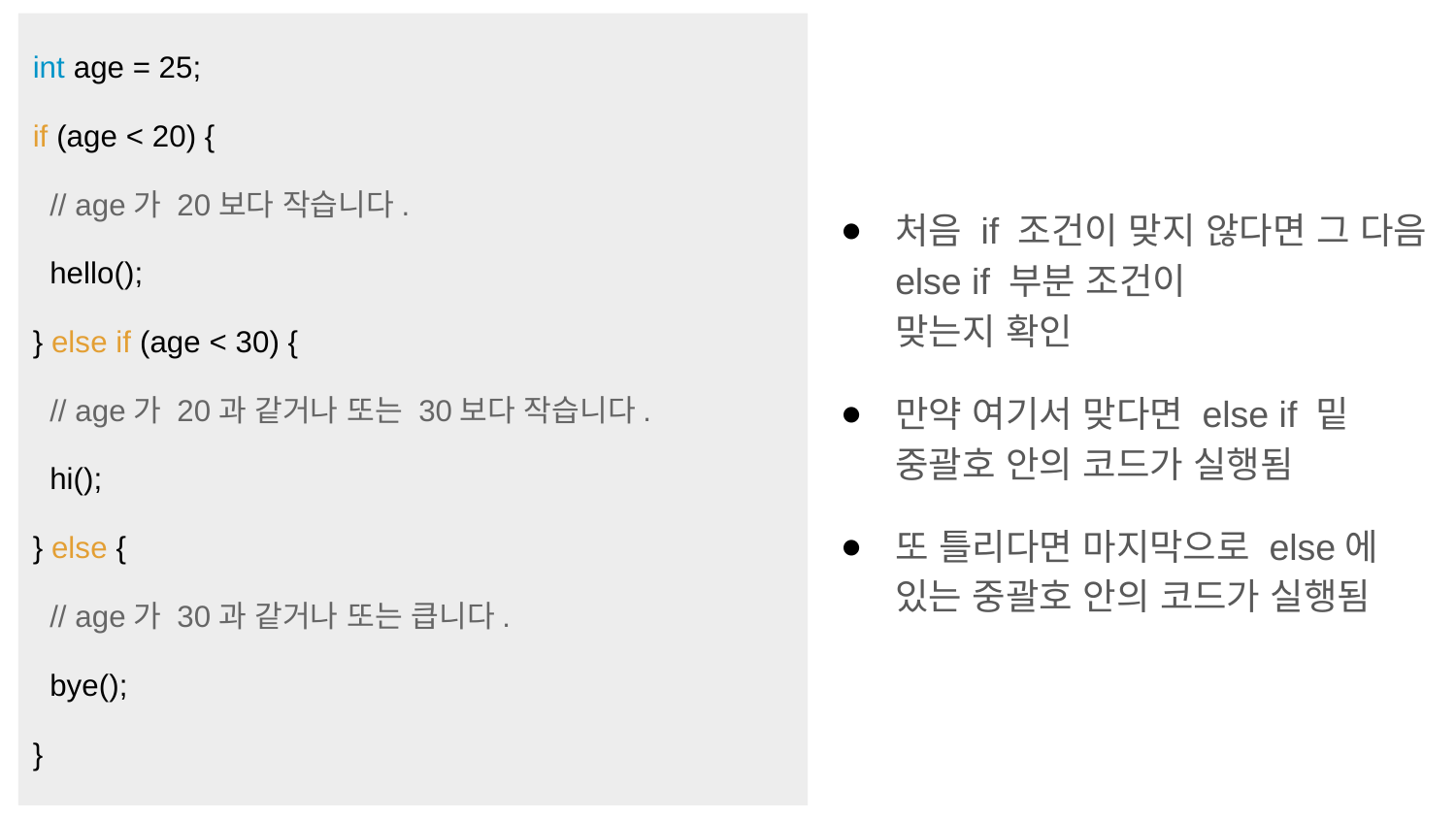

처음 if 조건이 맞지 않다면 그 다음 else if 부분 조건이
맞는지 확인
만약 여기서 맞다면 else if 밑 중괄호 안의 코드가 실행됨
또 틀리다면 마지막으로 else에 있는 중괄호 안의 코드가 실행됨
int age = 25;
if (age < 20) {
  // age가 20보다 작습니다.
  hello();
} else if (age < 30) {
  // age가 20과 같거나 또는 30보다 작습니다.
  hi();
} else {
  // age가 30과 같거나 또는 큽니다.
  bye();
}